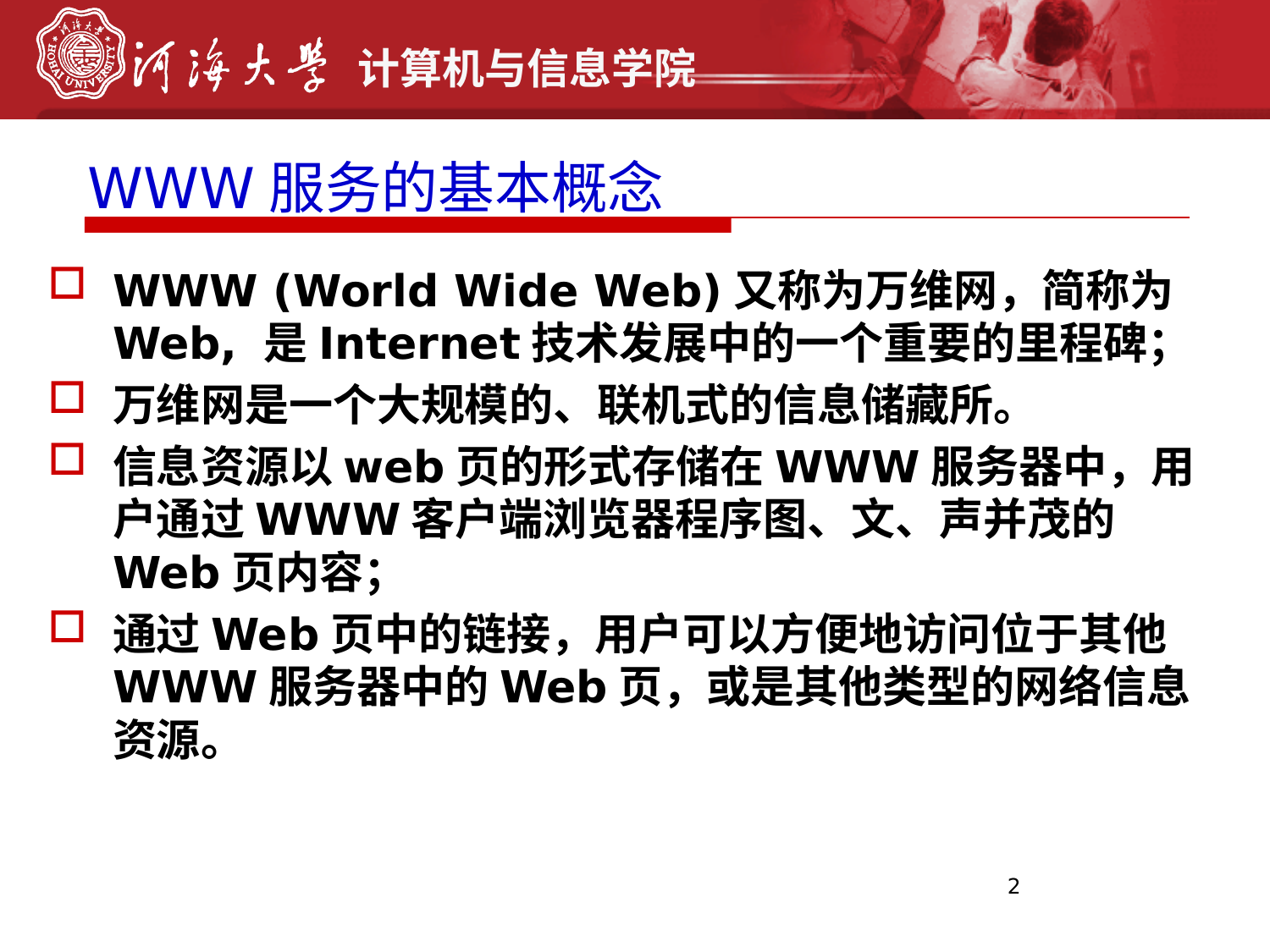

# WWW服务的基本概念
WWW (World Wide Web)又称为万维网，简称为Web, 是Internet技术发展中的一个重要的里程碑；
万维网是一个大规模的、联机式的信息储藏所。
信息资源以web页的形式存储在WWW服务器中，用户通过WWW客户端浏览器程序图、文、声并茂的Web页内容；
通过Web页中的链接，用户可以方便地访问位于其他WWW服务器中的Web页，或是其他类型的网络信息资源。
2